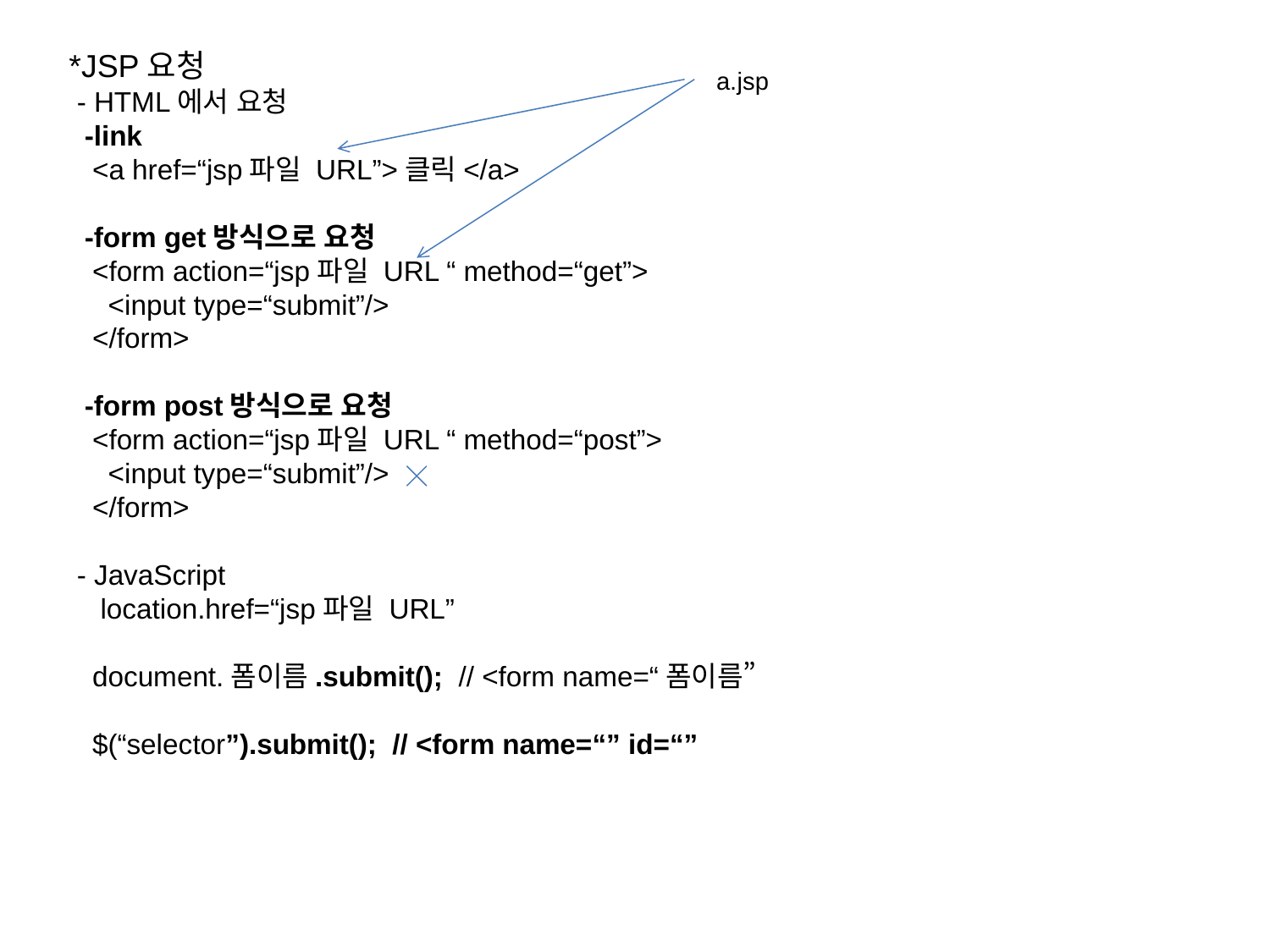

*JSP요청
 - HTML에서 요청
  -link
   <a href=“jsp파일 URL”>클릭</a>

  -form get방식으로 요청
   <form action=“jsp파일 URL “ method=“get”>
     <input type=“submit”/>
   </form>

  -form post방식으로 요청
   <form action=“jsp파일 URL “ method=“post”>
     <input type=“submit”/>
   </form>

 - JavaScript
    location.href=“jsp파일 URL”

   document.폼이름.submit();  // <form name=“폼이름”

   $(“selector”).submit();  // <form name=“” id=“”

a.jsp